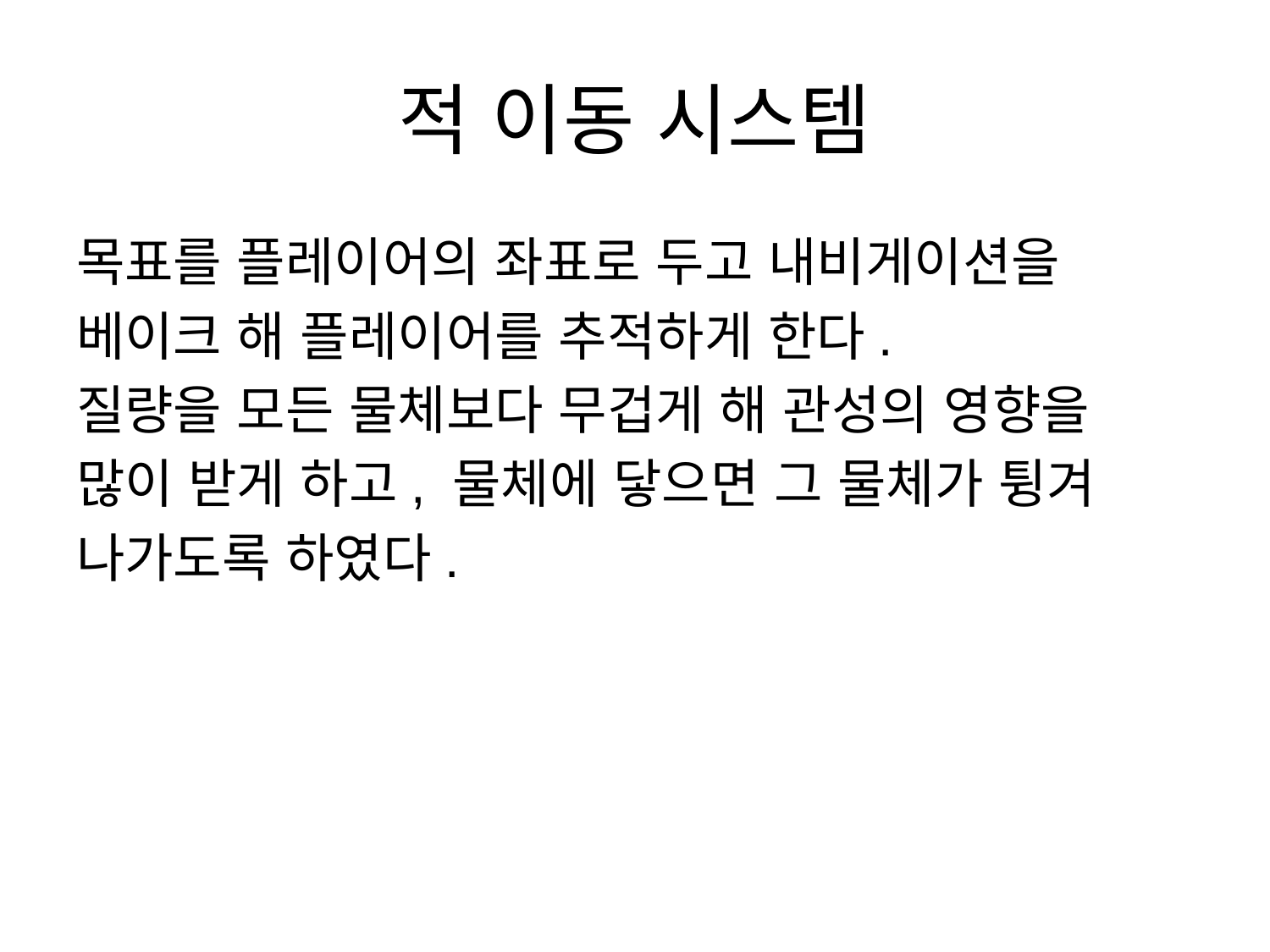

# 적 이동 시스템
목표를 플레이어의 좌표로 두고 내비게이션을
베이크 해 플레이어를 추적하게 한다.
질량을 모든 물체보다 무겁게 해 관성의 영향을
많이 받게 하고, 물체에 닿으면 그 물체가 튕겨
나가도록 하였다.